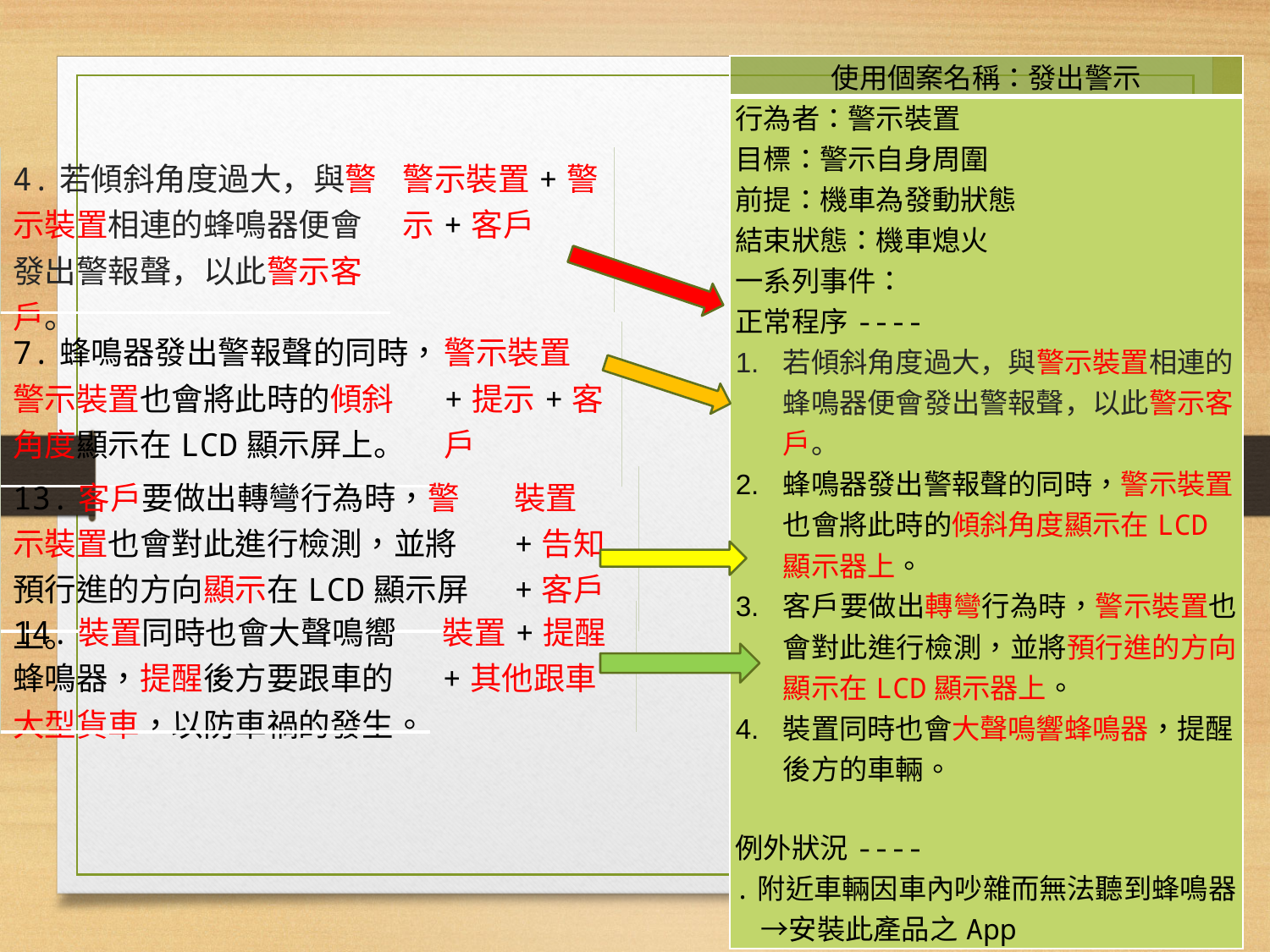

| 使用個案名稱：發出警示 |
| --- |
| 行為者：警示裝置 目標：警示自身周圍 前提：機車為發動狀態 結束狀態：機車熄火 一系列事件： 正常程序---- 若傾斜角度過大，與警示裝置相連的蜂鳴器便會發出警報聲，以此警示客戶。 蜂鳴器發出警報聲的同時，警示裝置也會將此時的傾斜角度顯示在LCD顯示器上。 客戶要做出轉彎行為時，警示裝置也會對此進行檢測，並將預行進的方向顯示在LCD顯示器上。 裝置同時也會大聲鳴響蜂鳴器，提醒後方的車輛。   例外狀況---- ․附近車輛因車內吵雜而無法聽到蜂鳴器 →安裝此產品之App |
| 4.若傾斜角度過大，與警示裝置相連的蜂鳴器便會發出警報聲，以此警示客戶。 | 警示裝置+警示+客戶 |
| --- | --- |

| 7.蜂鳴器發出警報聲的同時，警示裝置也會將此時的傾斜角度顯示在LCD顯示屏上。 | 警示裝置+提示+客戶 |
| --- | --- |

| 13.客戶要做出轉彎行為時，警示裝置也會對此進行檢測，並將預行進的方向顯示在LCD顯示屏上。 | 裝置+告知+客戶 |
| --- | --- |

| 14.裝置同時也會大聲鳴嚮蜂鳴器，提醒後方要跟車的大型貨車，以防車禍的發生。 | 裝置+提醒+其他跟車 |
| --- | --- |

16